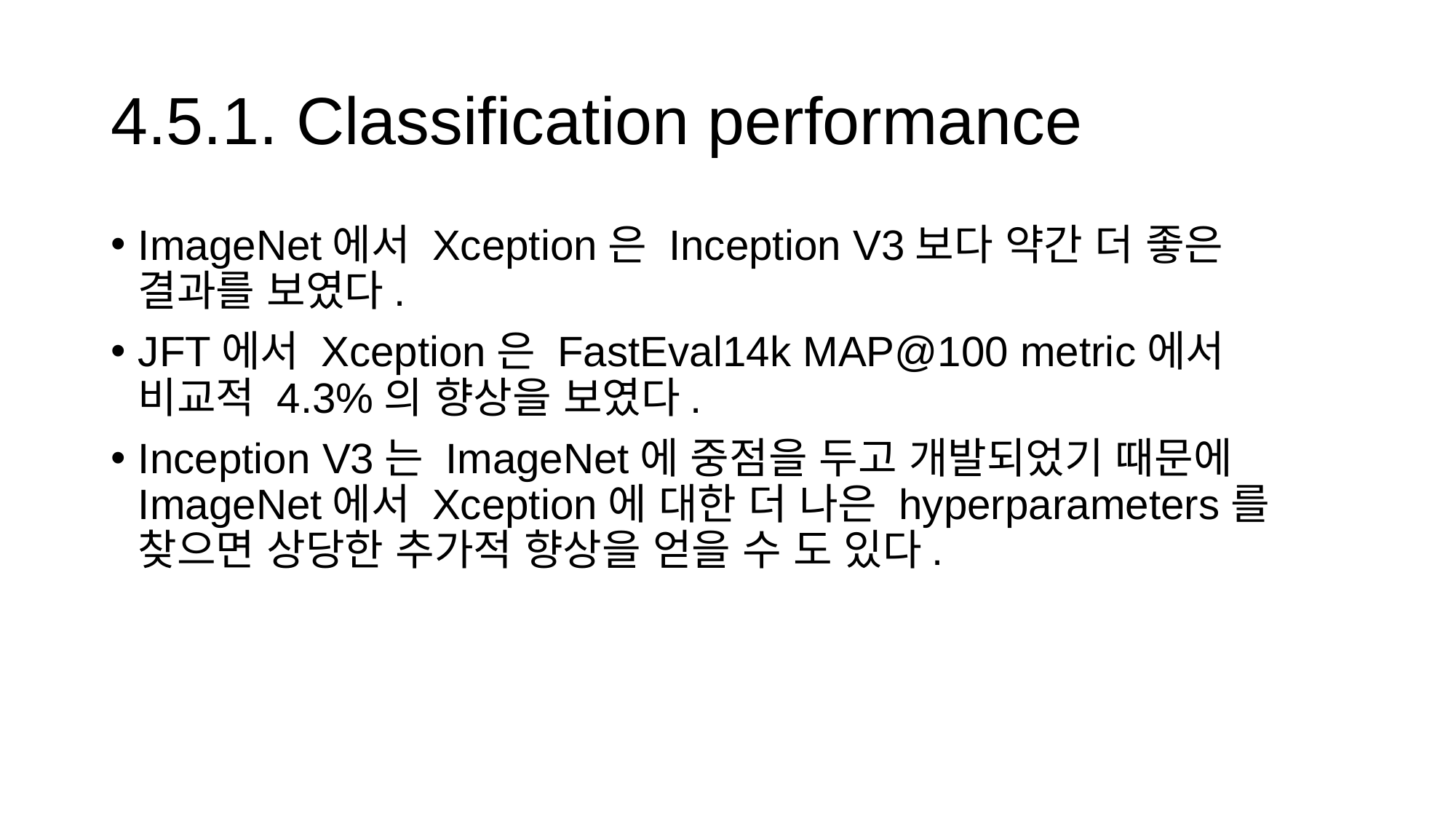

# 4.5.1. Classification performance
ImageNet에서 Xception은 Inception V3보다 약간 더 좋은 결과를 보였다.
JFT에서 Xception은 FastEval14k MAP@100 metric에서 비교적 4.3%의 향상을 보였다.
Inception V3는 ImageNet에 중점을 두고 개발되었기 때문에 ImageNet에서 Xception에 대한 더 나은 hyperparameters를 찾으면 상당한 추가적 향상을 얻을 수 도 있다.